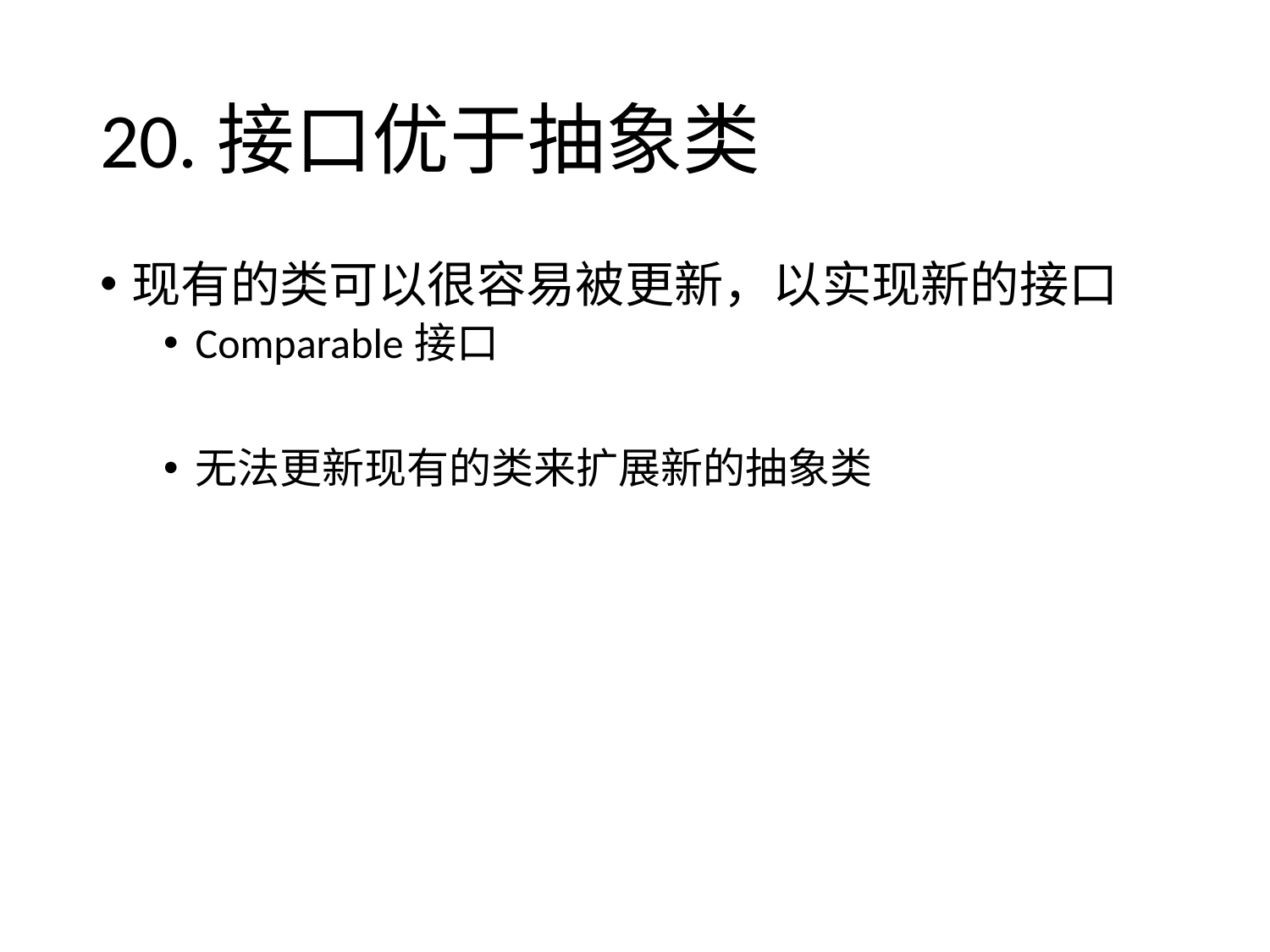

# 20.接口优于抽象类
现有的类可以很容易被更新，以实现新的接口
Comparable接口

无法更新现有的类来扩展新的抽象类